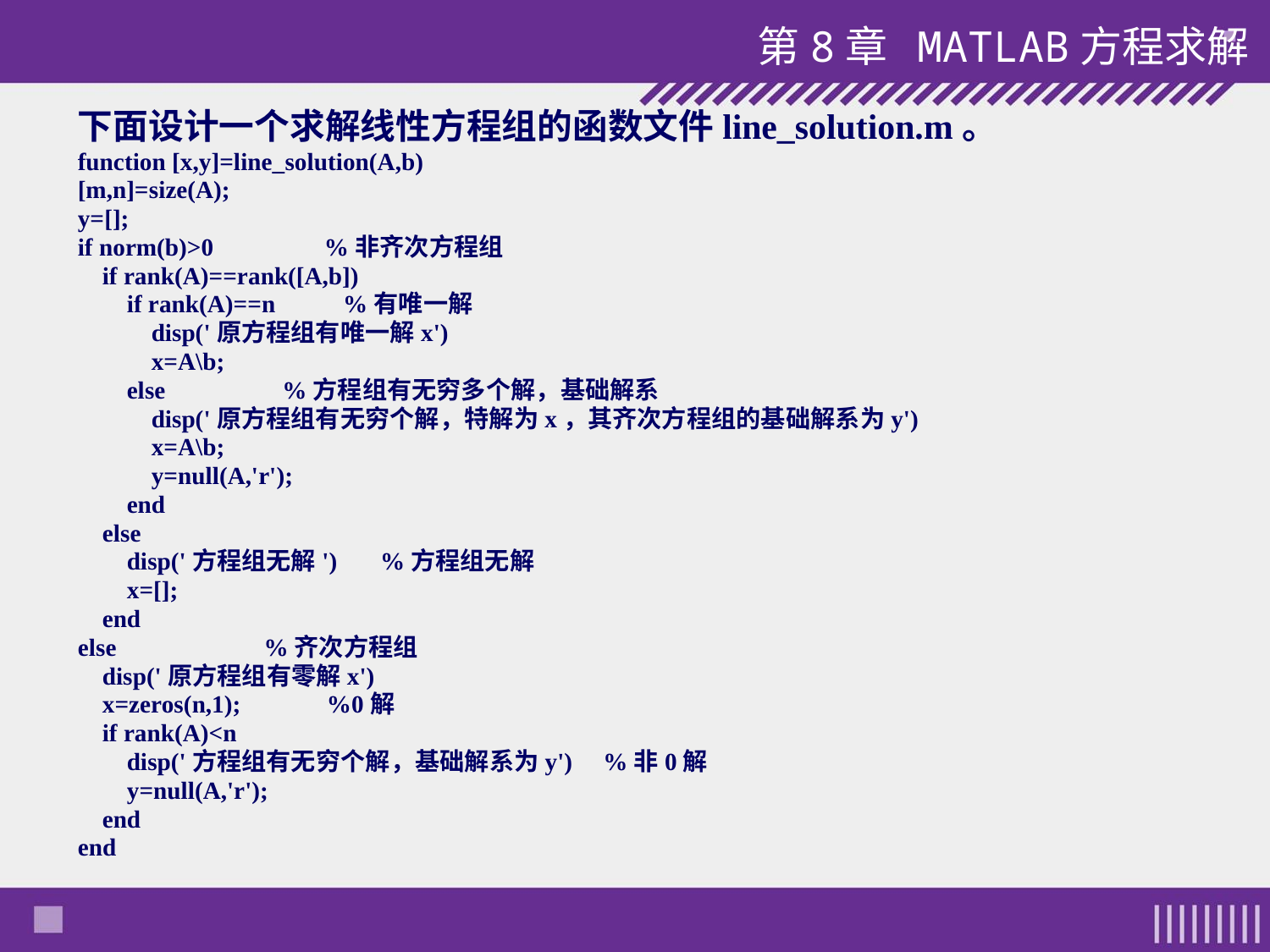

第8章  MATLAB方程求解
下面设计一个求解线性方程组的函数文件line_solution.m。
function [x,y]=line_solution(A,b)
[m,n]=size(A);
y=[];
if norm(b)>0                  %非齐次方程组
    if rank(A)==rank([A,b])
        if rank(A)==n           %有唯一解
            disp('原方程组有唯一解x')
            x=A\b;
        else                   %方程组有无穷多个解，基础解系
            disp('原方程组有无穷个解，特解为x，其齐次方程组的基础解系为y')
            x=A\b;
            y=null(A,'r');
        end
    else
        disp('方程组无解')       %方程组无解
        x=[];
    end
else                        %齐次方程组
    disp('原方程组有零解x')
    x=zeros(n,1);              %0解
    if rank(A)<n
        disp('方程组有无穷个解，基础解系为y')     %非0解
        y=null(A,'r');
    end
end